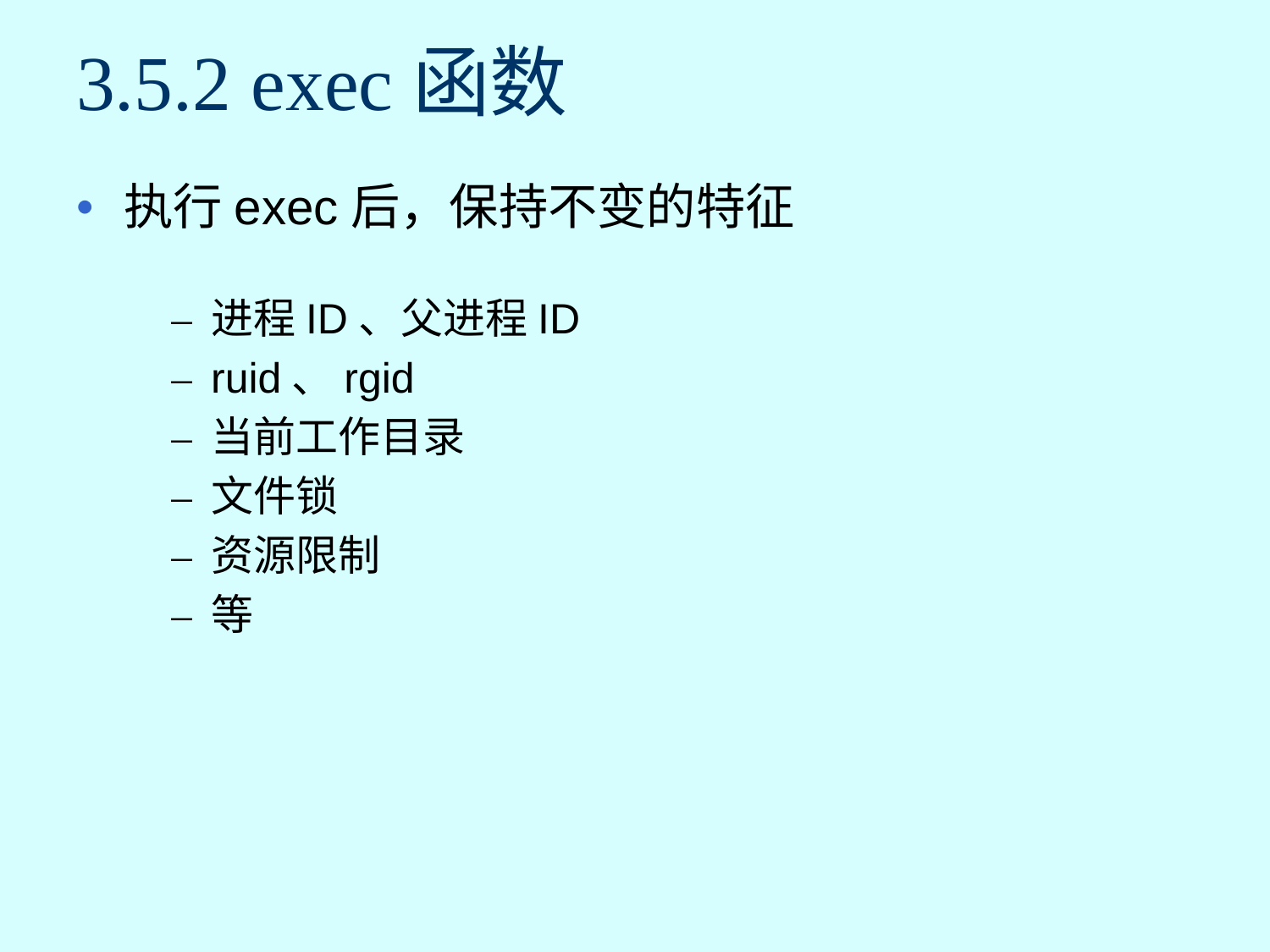

# 3.5.2 exec函数
执行exec后，保持不变的特征
进程ID、父进程ID
ruid、rgid
当前工作目录
文件锁
资源限制
等
71